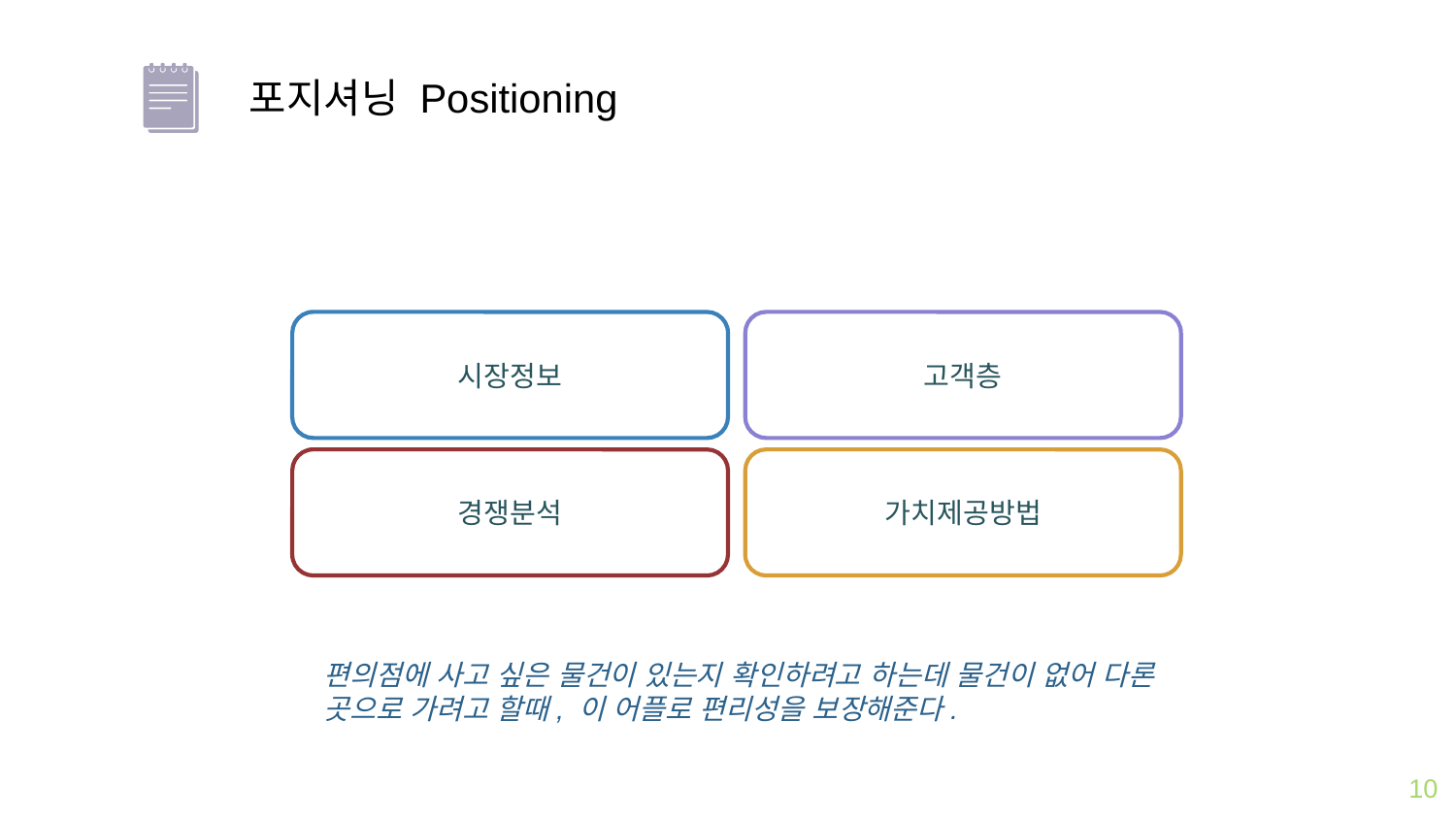

포지셔닝 Positioning
시장정보
고객층
경쟁분석
가치제공방법
편의점에 사고 싶은 물건이 있는지 확인하려고 하는데 물건이 없어 다론 곳으로 가려고 할때, 이 어플로 편리성을 보장해준다.
10